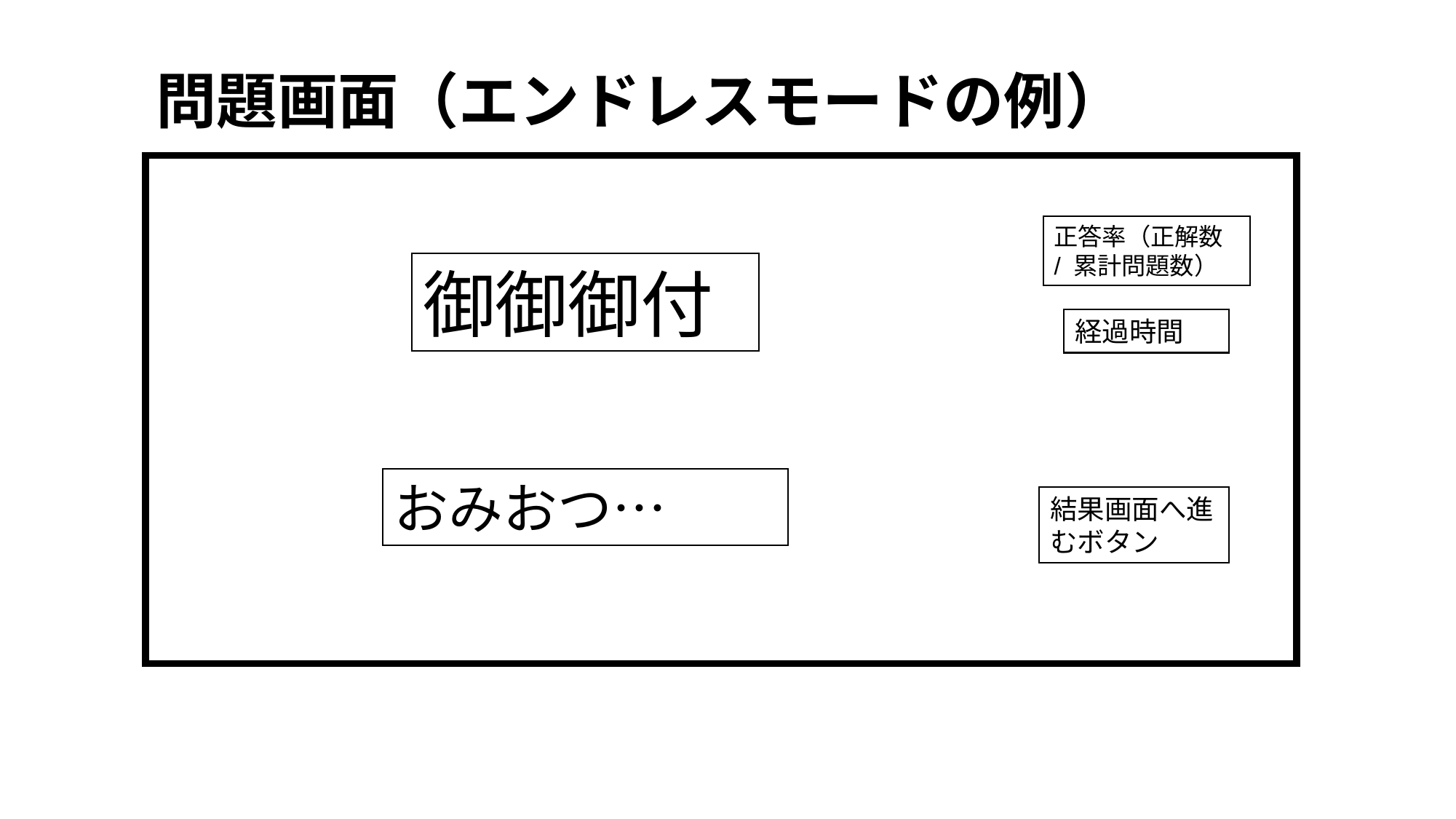

問題画面（エンドレスモードの例）

正答率（正解数 / 累計問題数）
御御御付
経過時間
おみおつ…
結果画面へ進むボタン